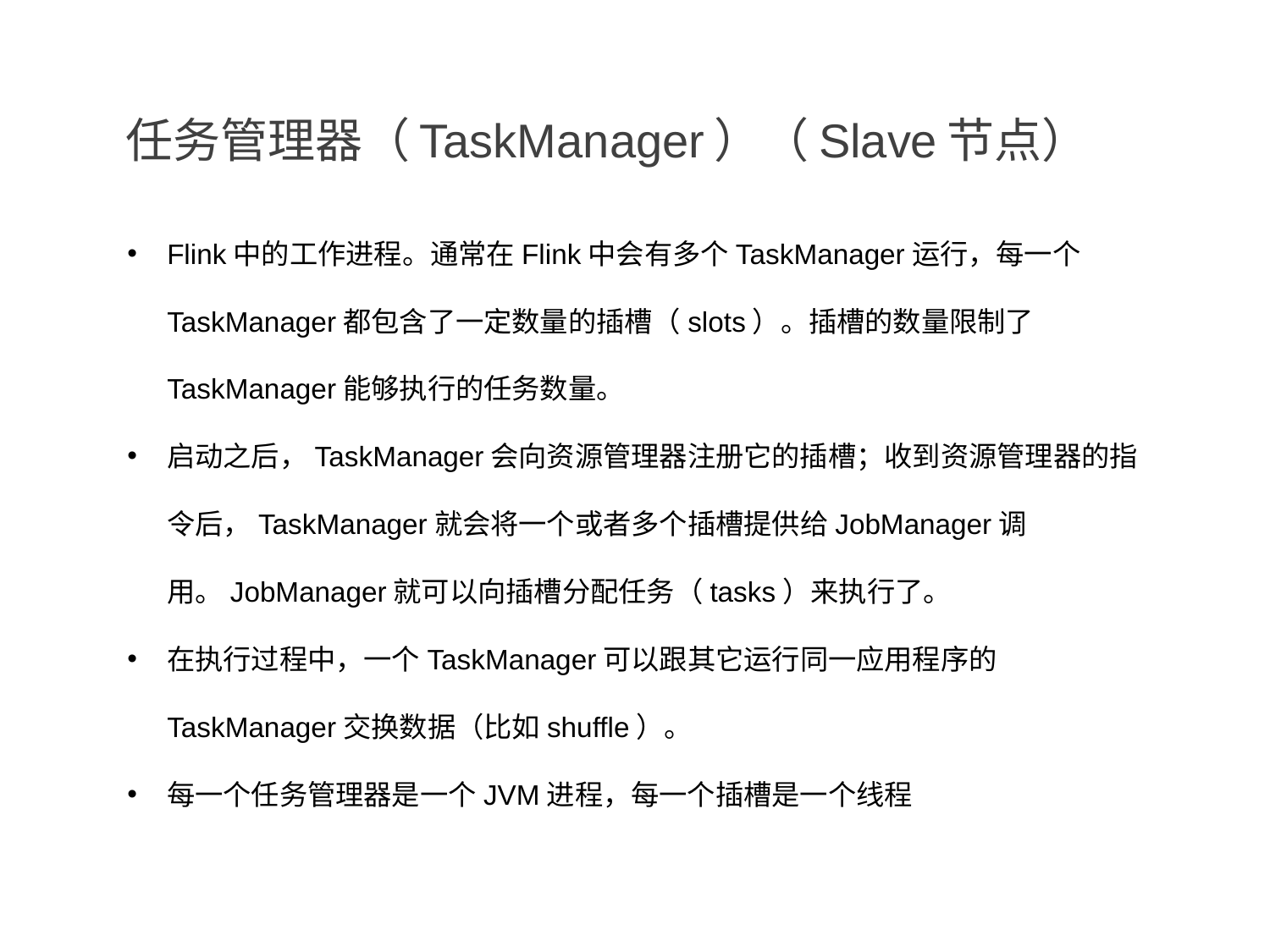

任务管理器（TaskManager）（Slave节点）
Flink中的工作进程。通常在Flink中会有多个TaskManager运行，每一个TaskManager都包含了一定数量的插槽（slots）。插槽的数量限制了TaskManager能够执行的任务数量。
启动之后，TaskManager会向资源管理器注册它的插槽；收到资源管理器的指令后，TaskManager就会将一个或者多个插槽提供给JobManager调用。JobManager就可以向插槽分配任务（tasks）来执行了。
在执行过程中，一个TaskManager可以跟其它运行同一应用程序的TaskManager交换数据（比如shuffle）。
每一个任务管理器是一个JVM进程，每一个插槽是一个线程